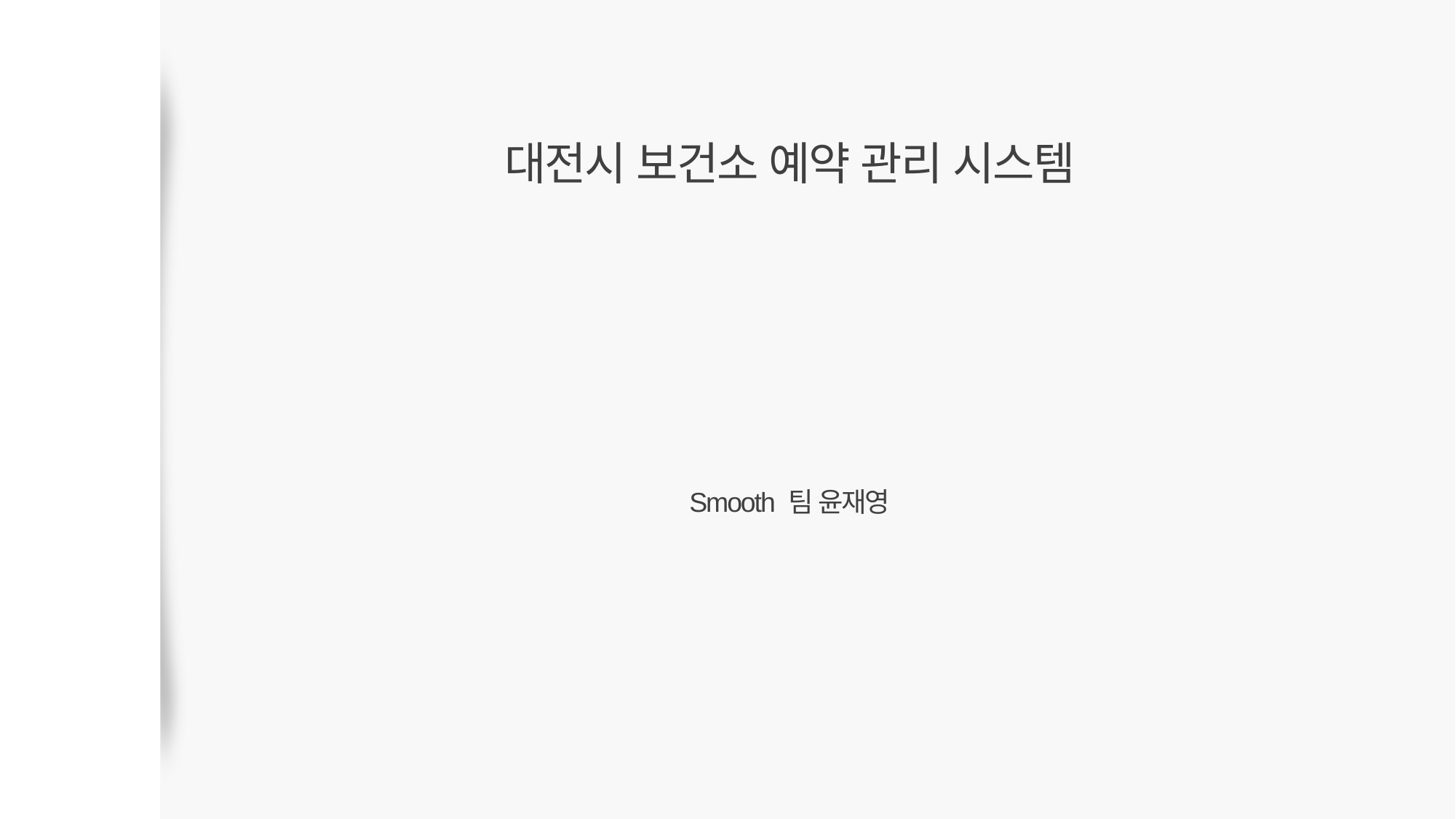

대전시 보건소 예약 관리 시스템

Smooth 팀 윤재영